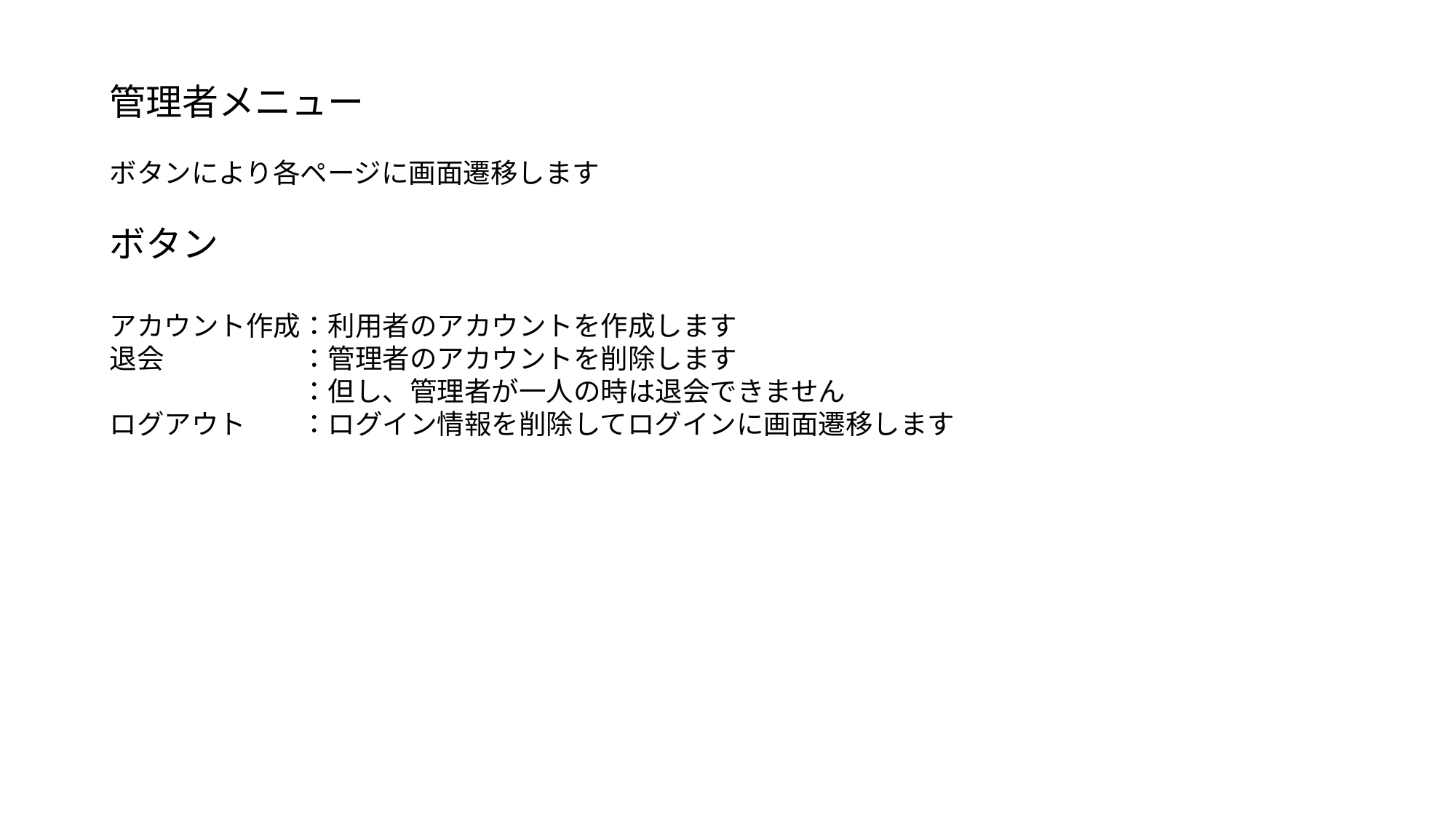

管理者メニュー

ボタンにより各ページに画面遷移します

ボタン

アカウント作成：利用者のアカウントを作成します
退会　　　　　：管理者のアカウントを削除します
　　　　　　　：但し、管理者が一人の時は退会できません
ログアウト　　：ログイン情報を削除してログインに画面遷移します